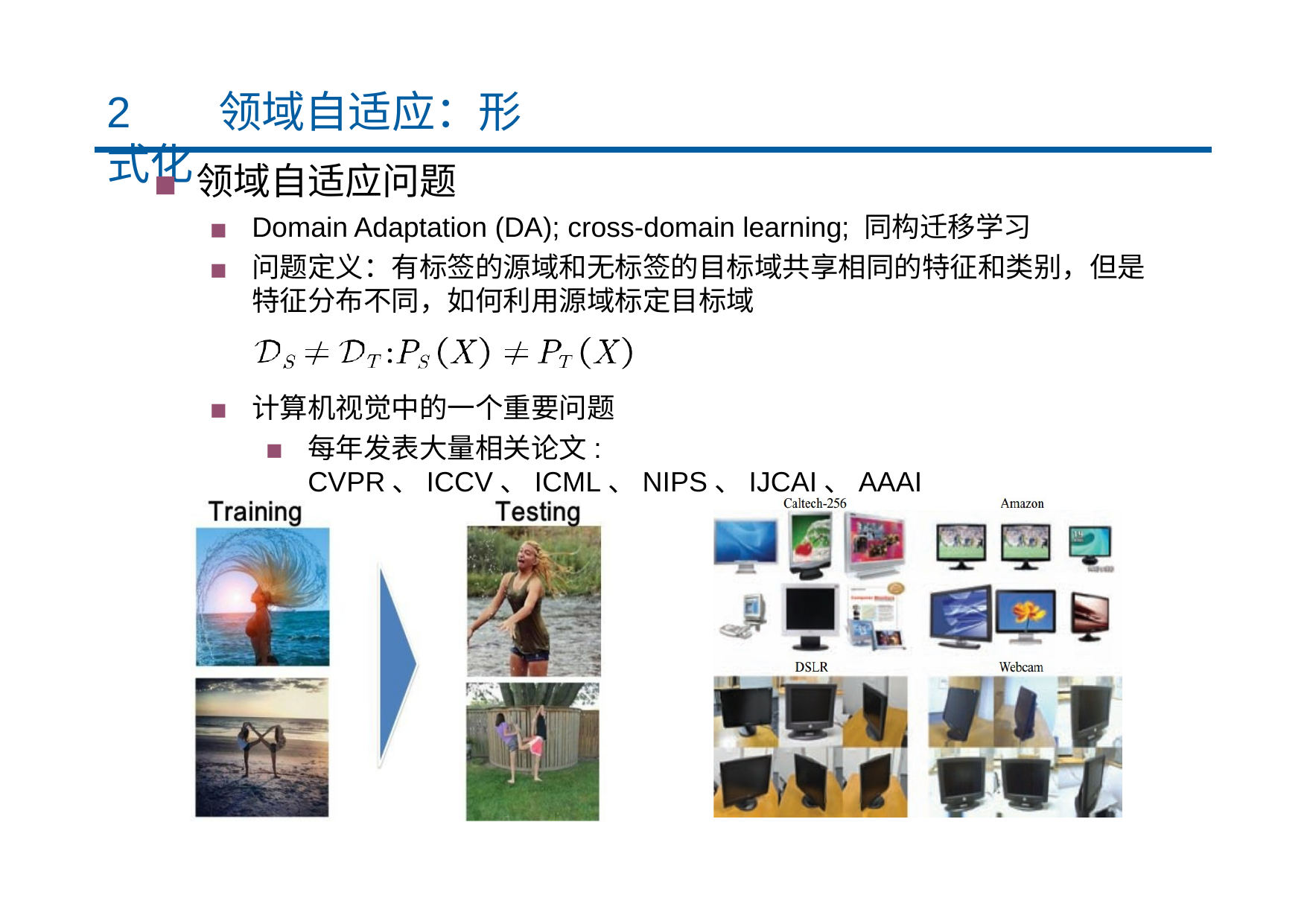

# 2	领域自适应：形式化
领域自适应问题
Domain Adaptation (DA); cross-domain learning; 同构迁移学习
问题定义：有标签的源域和无标签的目标域共享相同的特征和类别，但是 特征分布不同，如何利用源域标定目标域

计算机视觉中的一个重要问题
每年发表大量相关论文: CVPR、ICCV、ICML、NIPS、IJCAI、AAAI